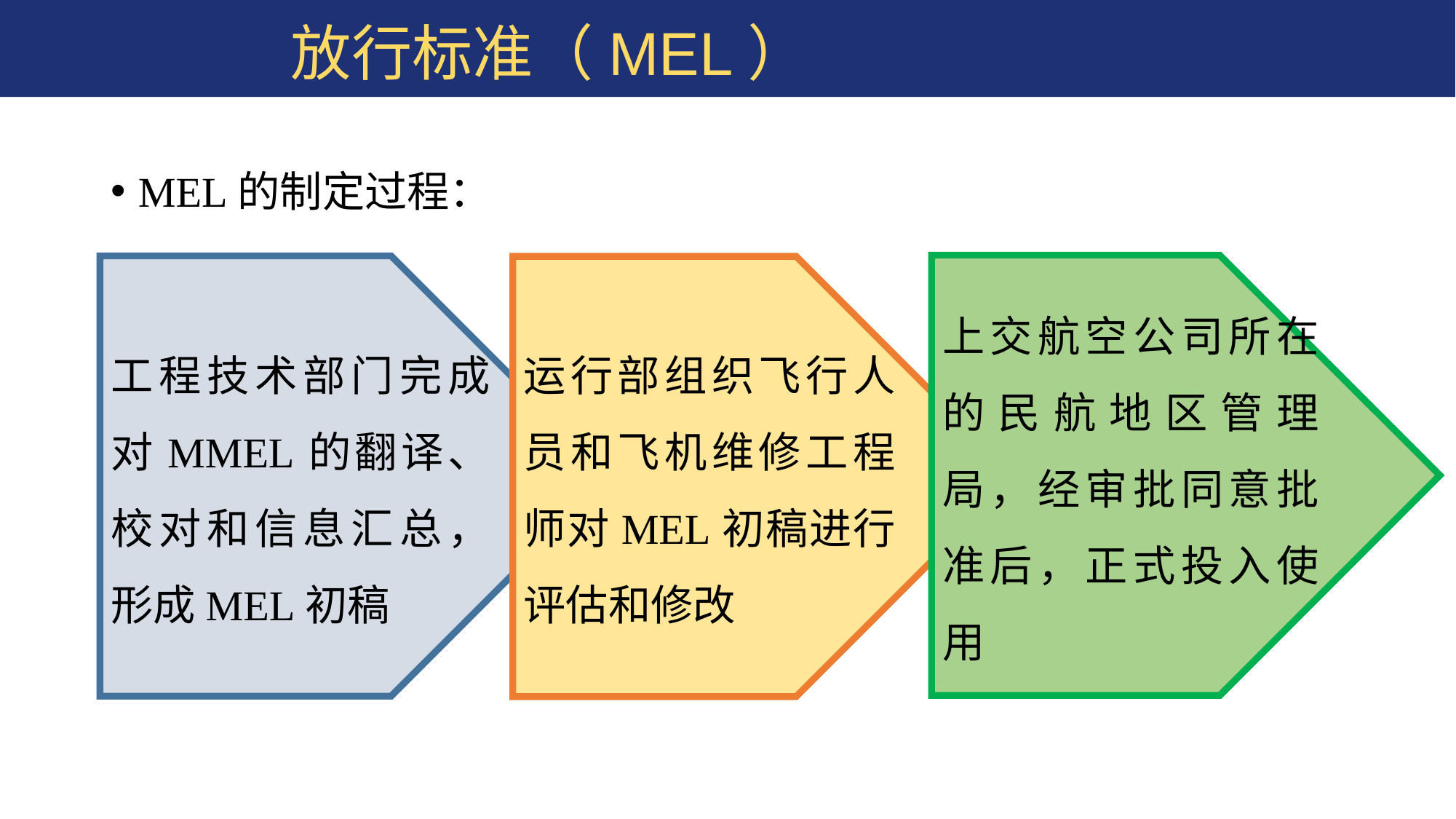

# 放行标准（MEL）
MEL的制定过程：

上交航空公司所在的民航地区管理局，经审批同意批准后，正式投入使用
工程技术部门完成对MMEL的翻译、校对和信息汇总，形成MEL初稿
运行部组织飞行人员和飞机维修工程师对MEL初稿进行评估和修改